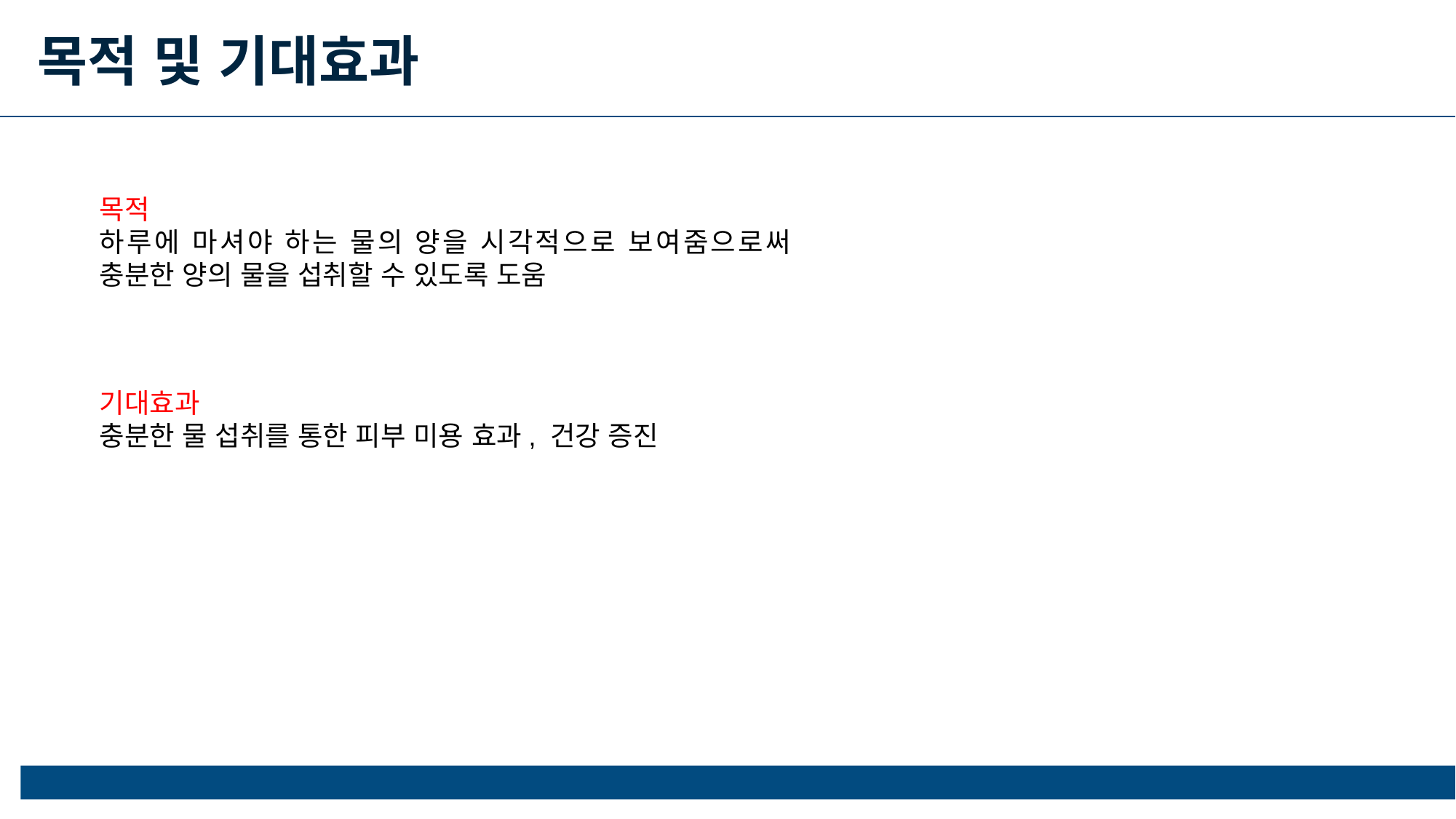

목적 및 기대효과
목적
하루에 마셔야 하는 물의 양을 시각적으로 보여줌으로써 충분한 양의 물을 섭취할 수 있도록 도움
기대효과
충분한 물 섭취를 통한 피부 미용 효과, 건강 증진